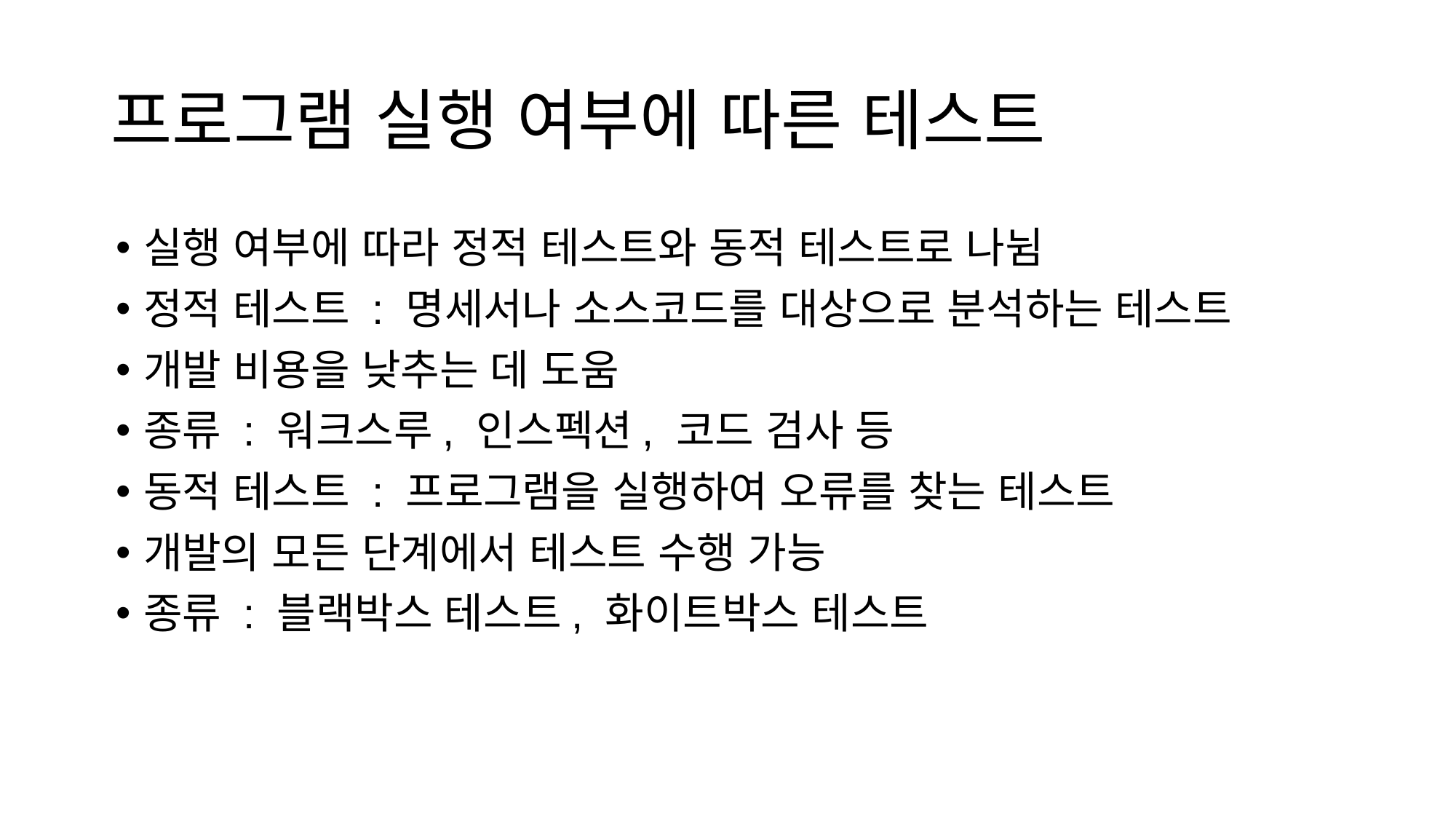

# 프로그램 실행 여부에 따른 테스트
실행 여부에 따라 정적 테스트와 동적 테스트로 나뉨
정적 테스트 : 명세서나 소스코드를 대상으로 분석하는 테스트
개발 비용을 낮추는 데 도움
종류 : 워크스루, 인스펙션, 코드 검사 등
동적 테스트 : 프로그램을 실행하여 오류를 찾는 테스트
개발의 모든 단계에서 테스트 수행 가능
종류 : 블랙박스 테스트, 화이트박스 테스트